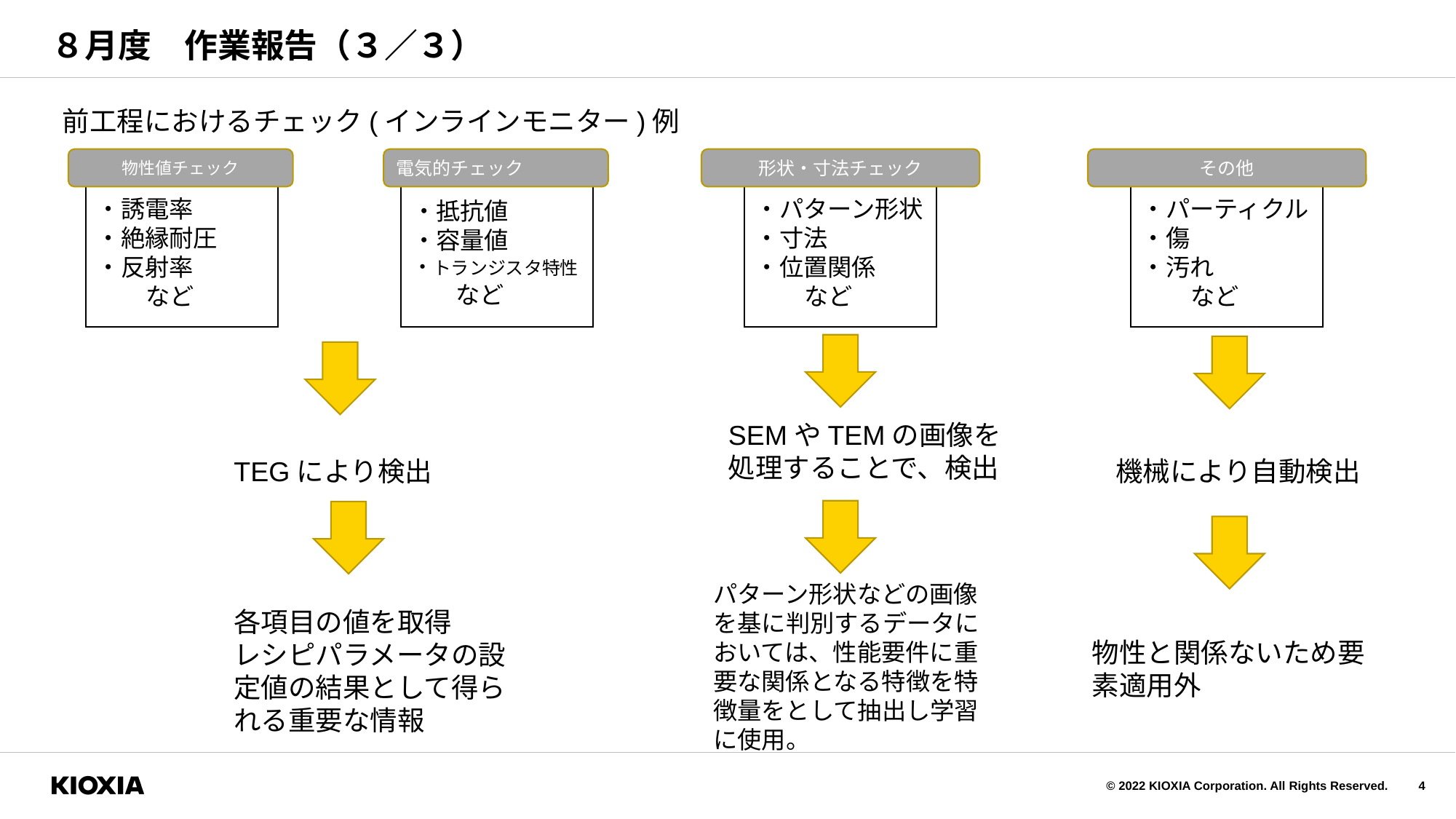

# ８月度　作業報告（３／３）
前工程におけるチェック(インラインモニター)例
物性値チェック
・誘電率
・絶縁耐圧
・反射率
        など
電気的チェック
・抵抗値
・容量値
・トランジスタ特性
       など
形状・寸法チェック
・パターン形状
・寸法
・位置関係
        など
その他
・パーティクル
・傷
・汚れ
        など

SEMやTEMの画像を処理することで、検出
TEGにより検出
機械により自動検出

パターン形状などの画像を基に判別するデータにおいては、性能要件に重要な関係となる特徴を特徴量をとして抽出し学習に使用。
各項目の値を取得
レシピパラメータの設定値の結果として得られる重要な情報
物性と関係ないため要素適用外